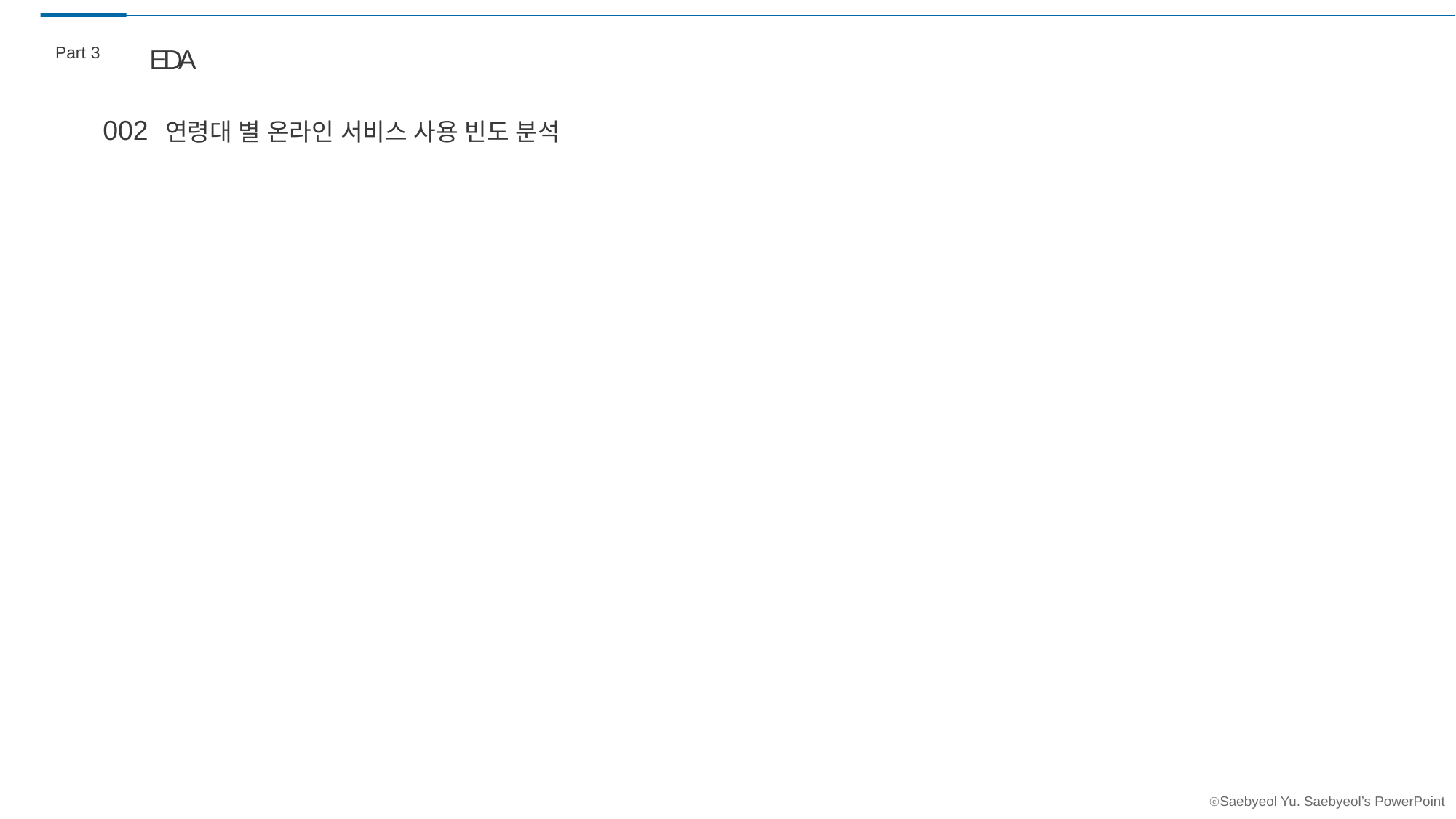

Part 3
EDA
002
연령대 별 온라인 서비스 사용 빈도 분석